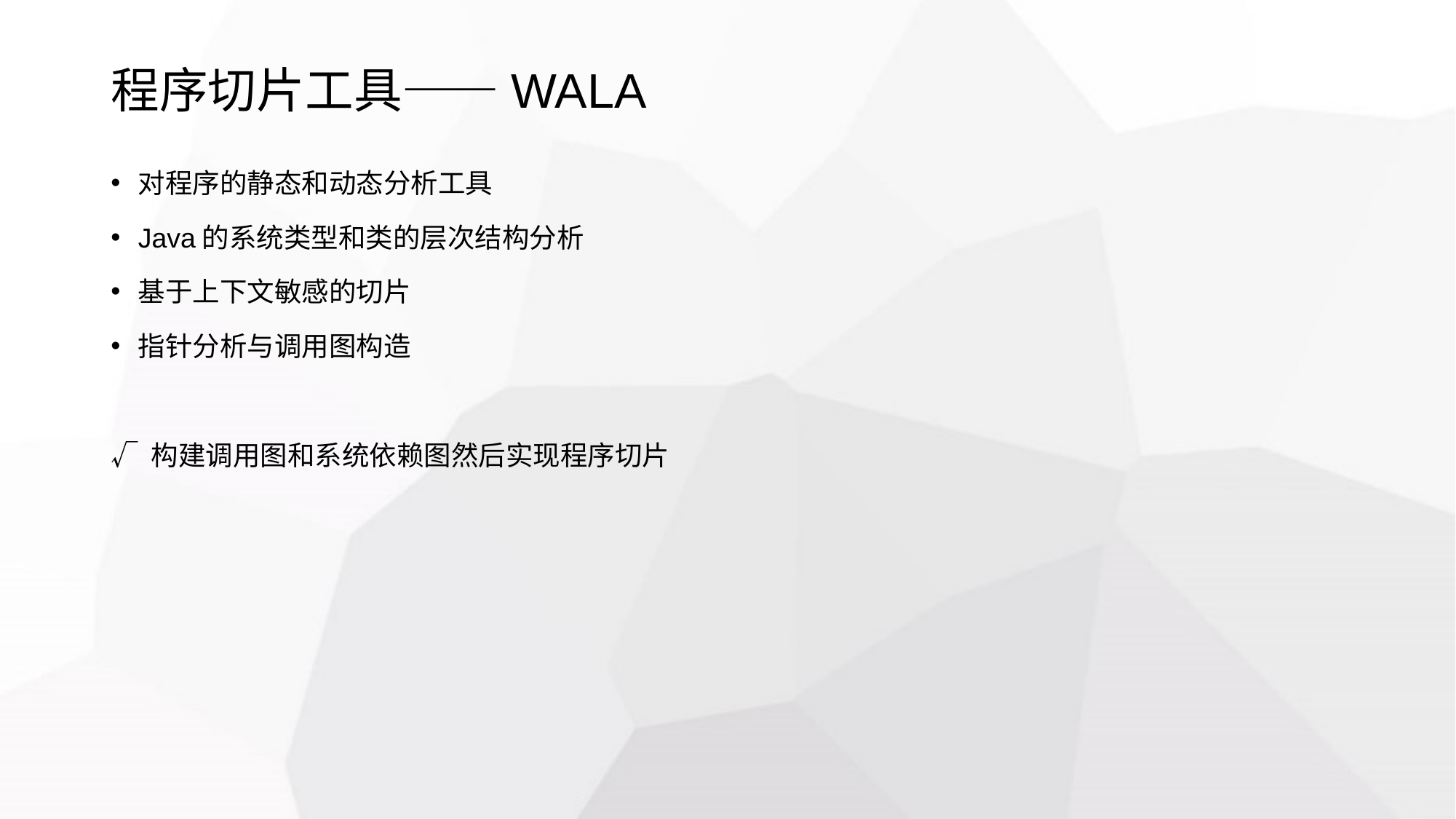

# 程序切片工具——WALA

对程序的静态和动态分析工具
Java的系统类型和类的层次结构分析
基于上下文敏感的切片
指针分析与调用图构造

√ 构建调用图和系统依赖图然后实现程序切片